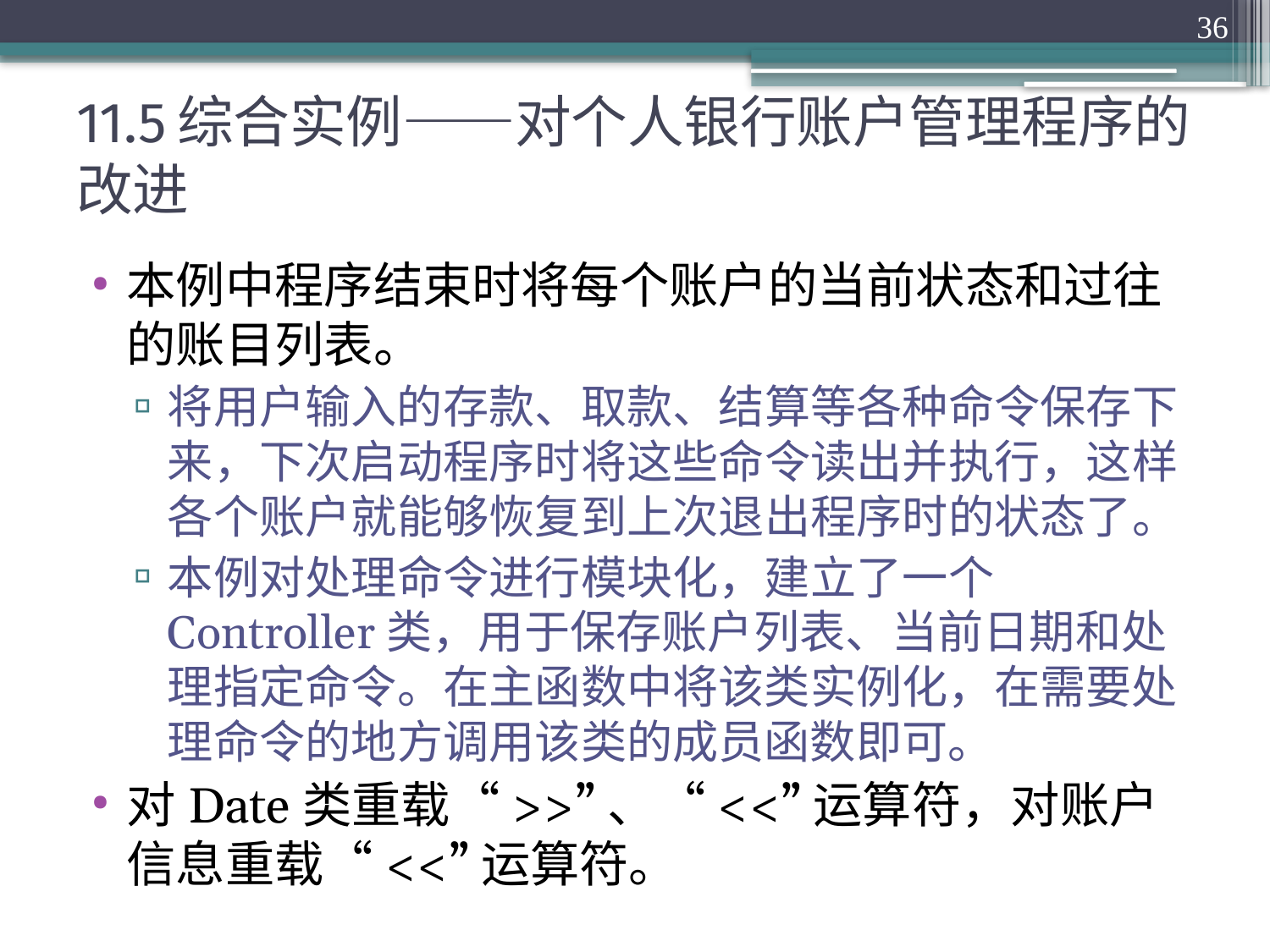

36
# 11.5综合实例——对个人银行账户管理程序的改进
本例中程序结束时将每个账户的当前状态和过往的账目列表。
将用户输入的存款、取款、结算等各种命令保存下来，下次启动程序时将这些命令读出并执行，这样各个账户就能够恢复到上次退出程序时的状态了。
本例对处理命令进行模块化，建立了一个Controller类，用于保存账户列表、当前日期和处理指定命令。在主函数中将该类实例化，在需要处理命令的地方调用该类的成员函数即可。
对Date类重载“>>”、“<<”运算符，对账户信息重载“<<”运算符。